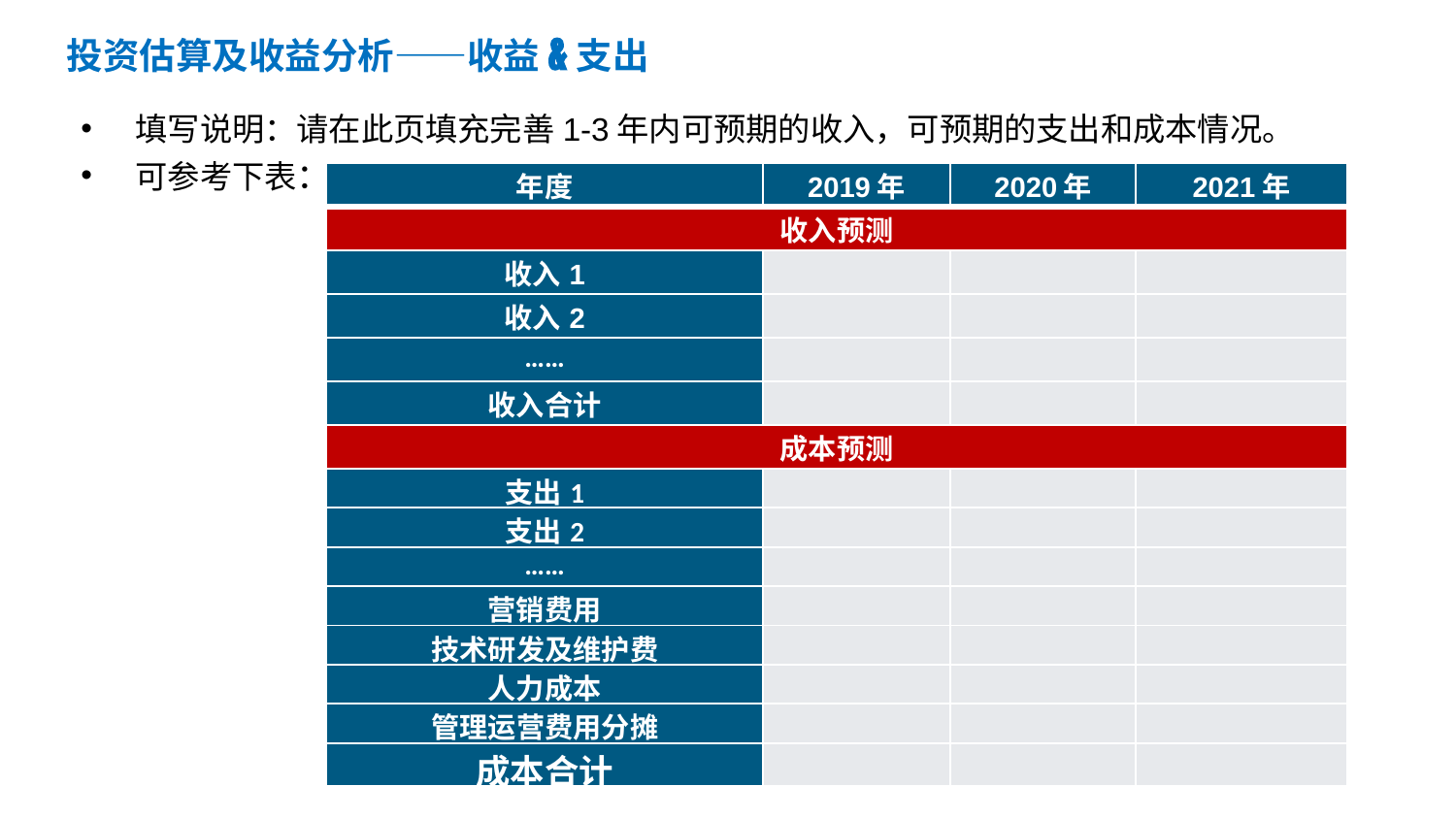

目 录
投资估算及收益分析——收益&支出
填写说明：请在此页填充完善1-3年内可预期的收入，可预期的支出和成本情况。
可参考下表：

| 年度 | 2019年 | 2020年 | 2021年 |
| --- | --- | --- | --- |
| 收入预测 |  |  |  |
| 收入1 |  |  |  |
| 收入2 |  |  |  |
| …… |  |  |  |
| 收入合计 |  |  |  |
| 成本预测 |  |  |  |
| 支出1 |  |  |  |
| 支出2 |  |  |  |
| …… |  |  |  |
| 营销费用 |  |  |  |
| 技术研发及维护费 |  |  |  |
| 人力成本 |  |  |  |
| 管理运营费用分摊 |  |  |  |
| 成本合计 |  |  |  |